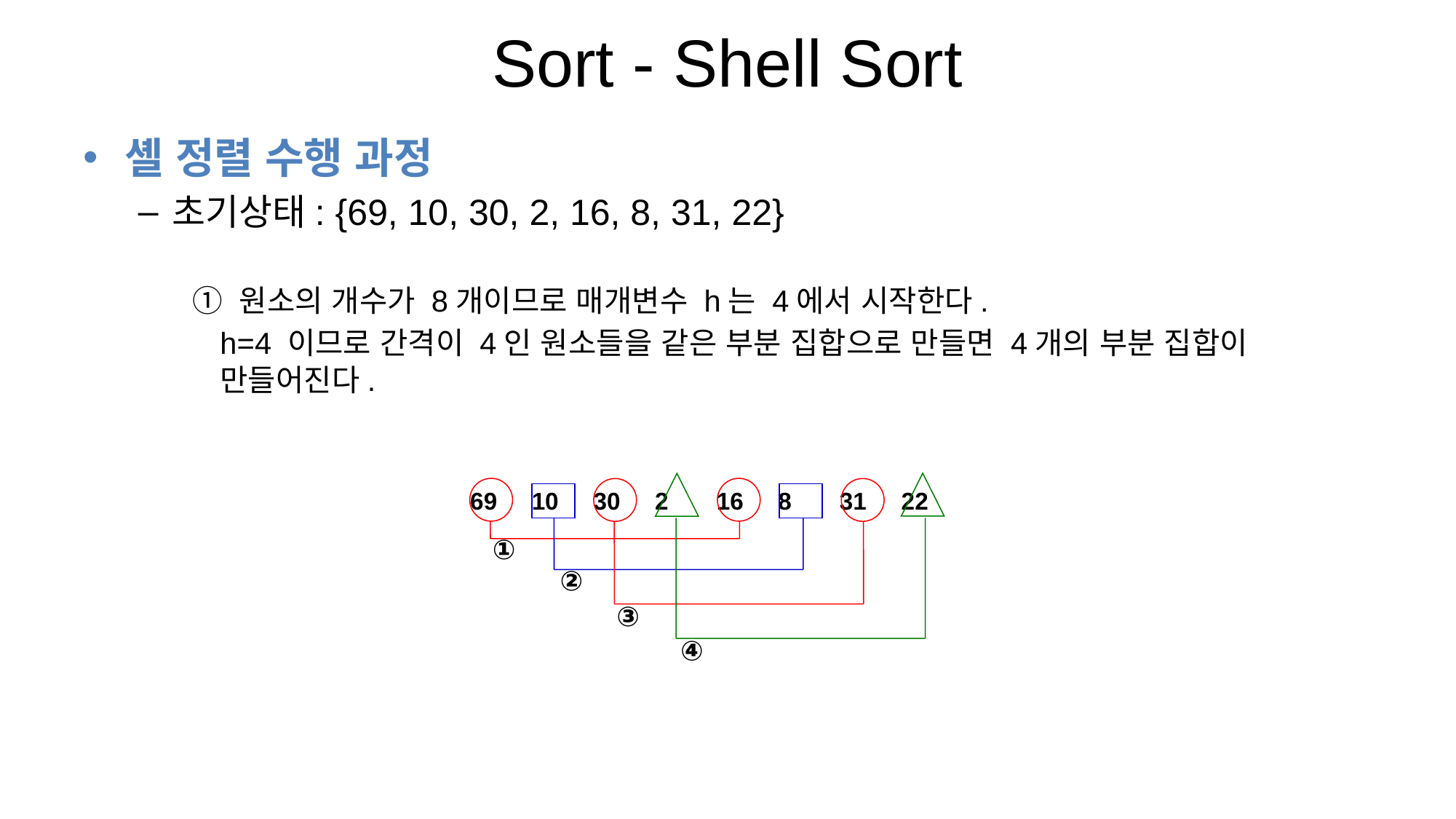

# Sort - Shell Sort
셸 정렬 수행 과정
초기상태: {69, 10, 30, 2, 16, 8, 31, 22}

① 원소의 개수가 8개이므로 매개변수 h는 4에서 시작한다.
	h=4 이므로 간격이 4인 원소들을 같은 부분 집합으로 만들면 4개의 부분 집합이 만들어진다.

④

①

③
| 69 | 10 | 30 | 2 | 16 | 8 | 31 | 22 |
| --- | --- | --- | --- | --- | --- | --- | --- |

②